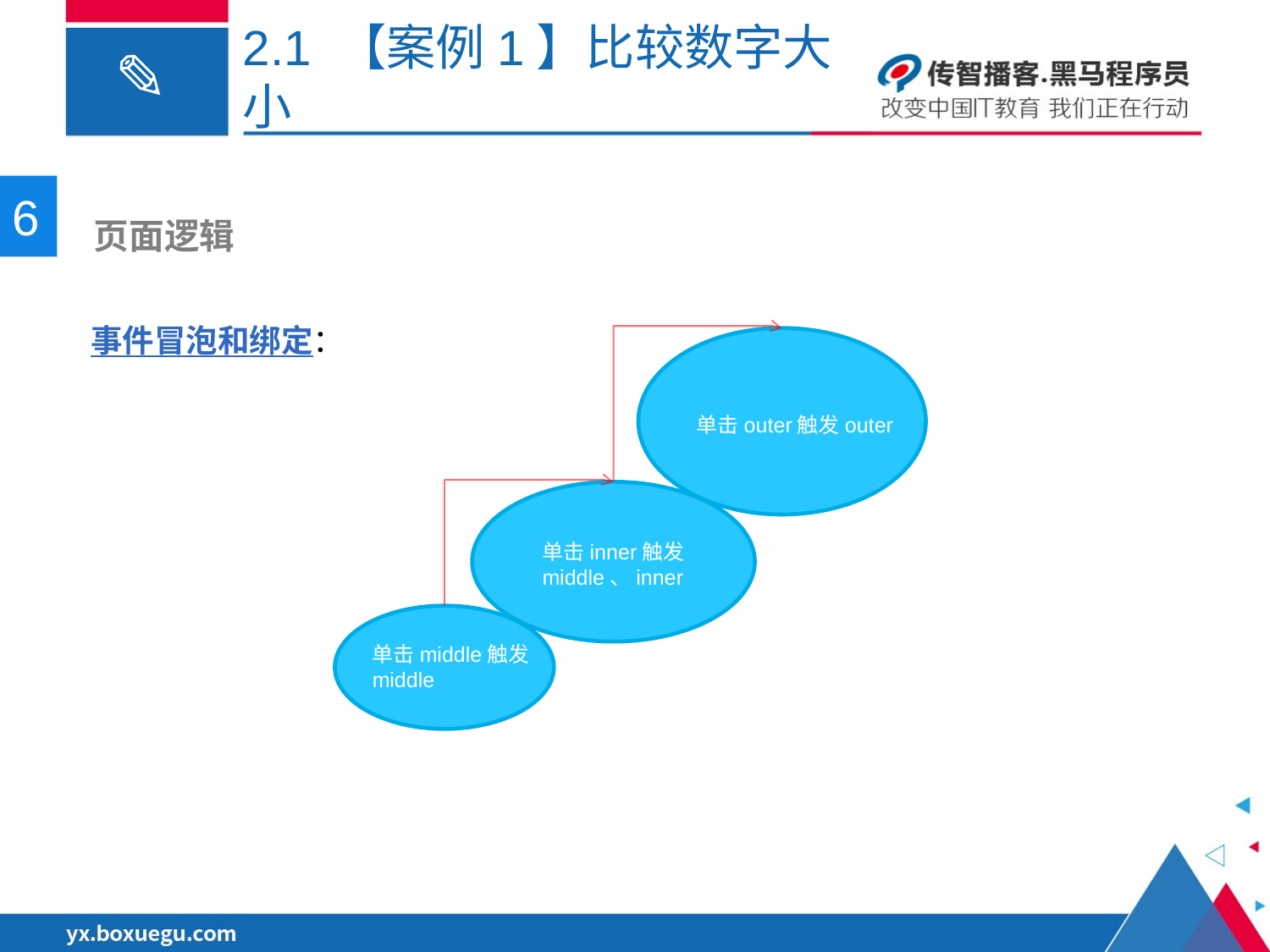

# 2.1 【案例1】比较数字大小

6
  页面逻辑
事件冒泡和绑定：

单击outer触发outer

单击inner触发middle、inner

单击middle触发middle